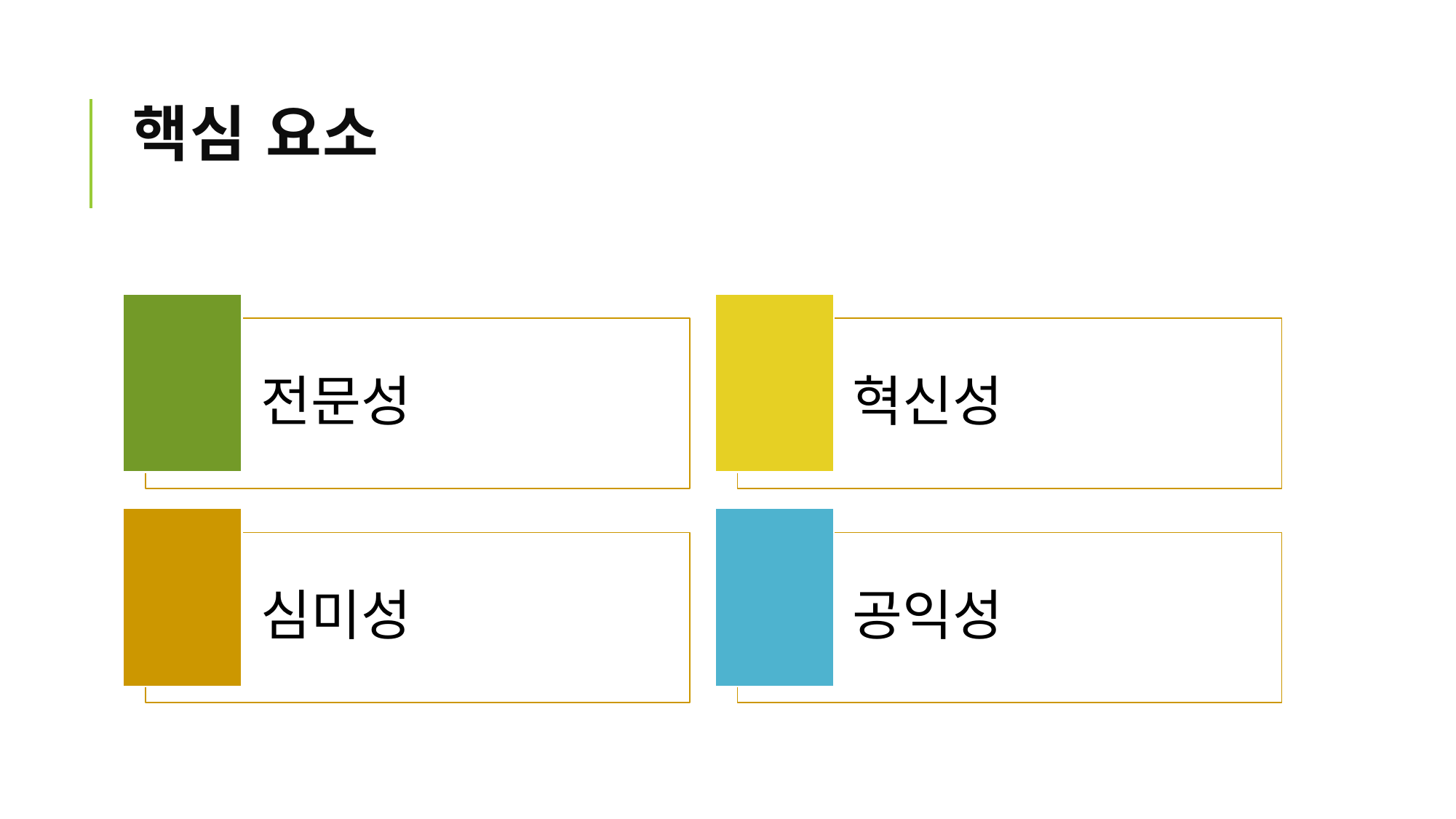

# 핵심 요소

전문성
혁신성

심미성
공익성